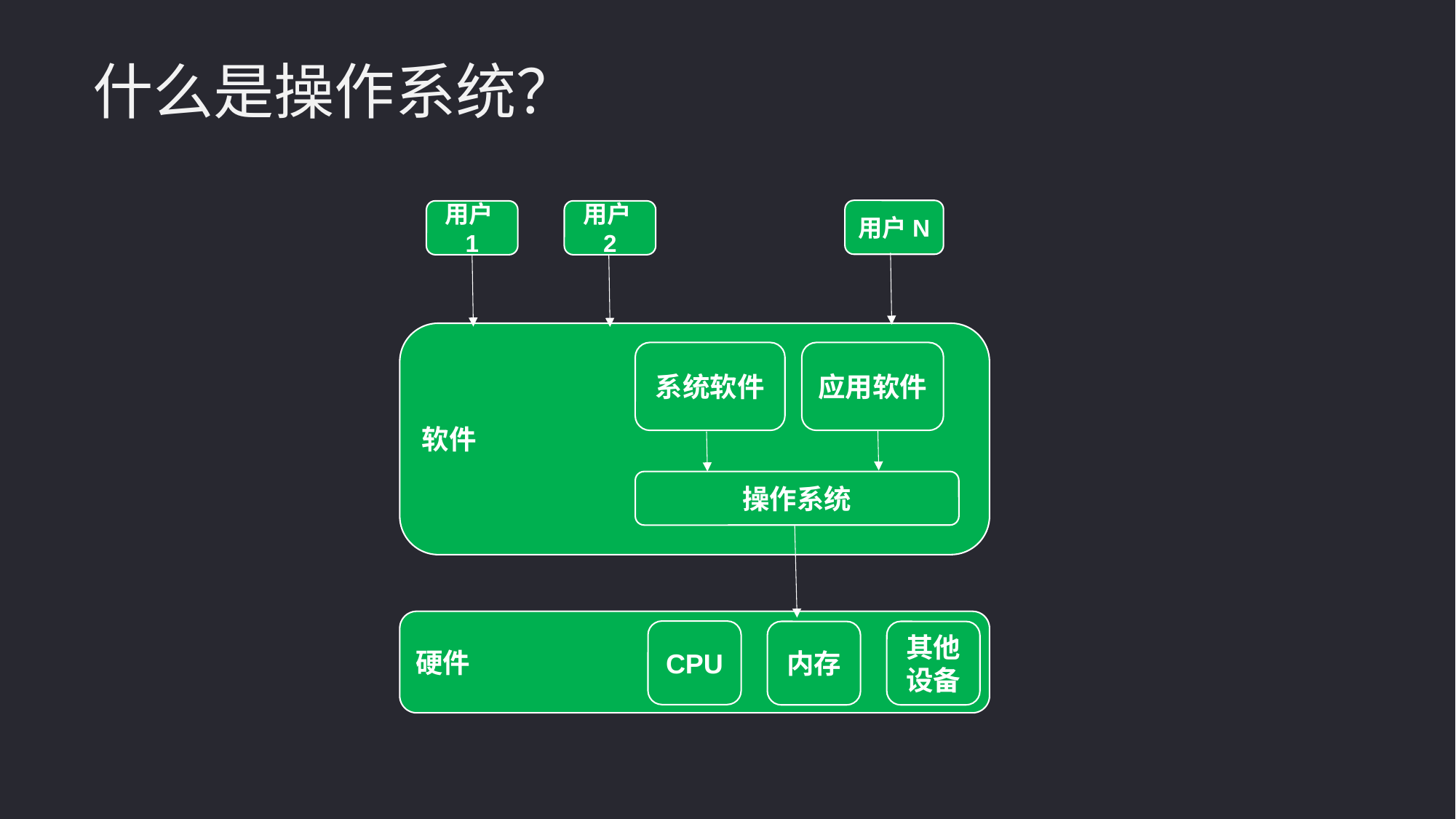

什么是操作系统？
用户N
用户1
用户2
软件
应用软件
系统软件
操作系统
硬件
CPU
内存
其他设备